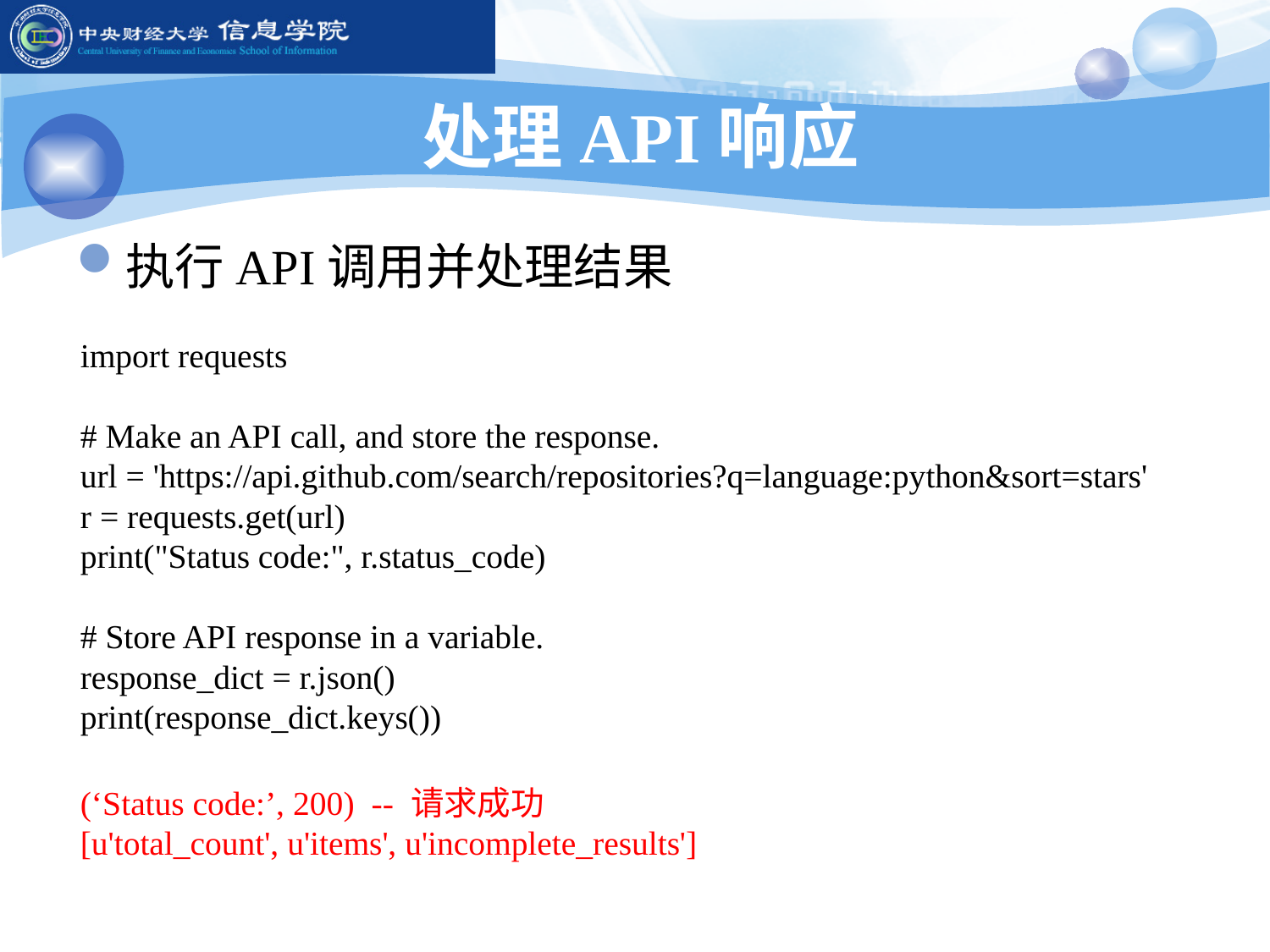

# 处理API响应
执行API调用并处理结果
import requests

# Make an API call, and store the response.
url = 'https://api.github.com/search/repositories?q=language:python&sort=stars'
r = requests.get(url)
print("Status code:", r.status_code)

# Store API response in a variable.
response_dict = r.json()
print(response_dict.keys())
(‘Status code:’, 200)  -- 请求成功
[u'total_count', u'items', u'incomplete_results']